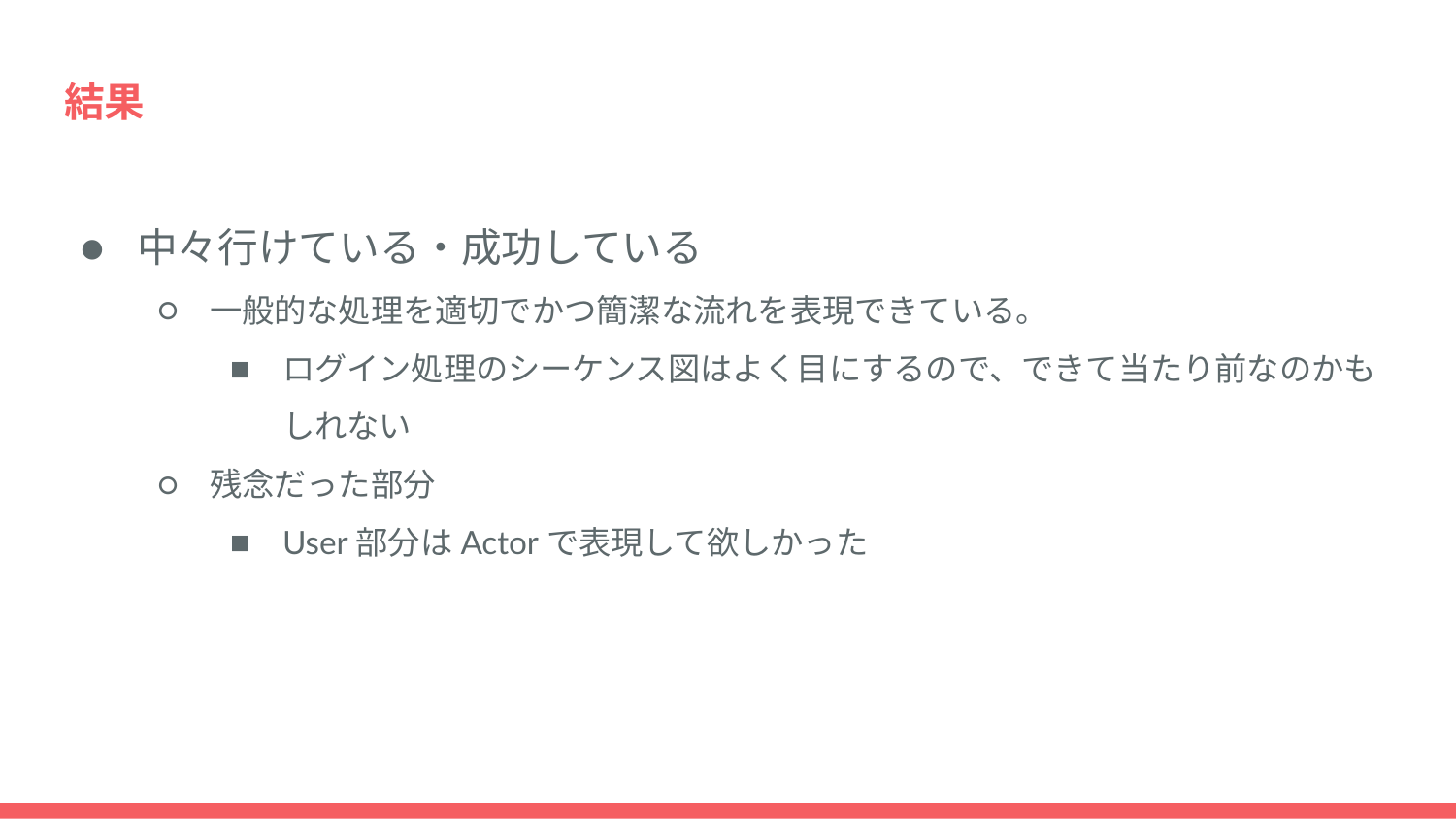

# 結果
中々行けている・成功している
一般的な処理を適切でかつ簡潔な流れを表現できている。
ログイン処理のシーケンス図はよく目にするので、できて当たり前なのかもしれない
残念だった部分
User部分はActorで表現して欲しかった